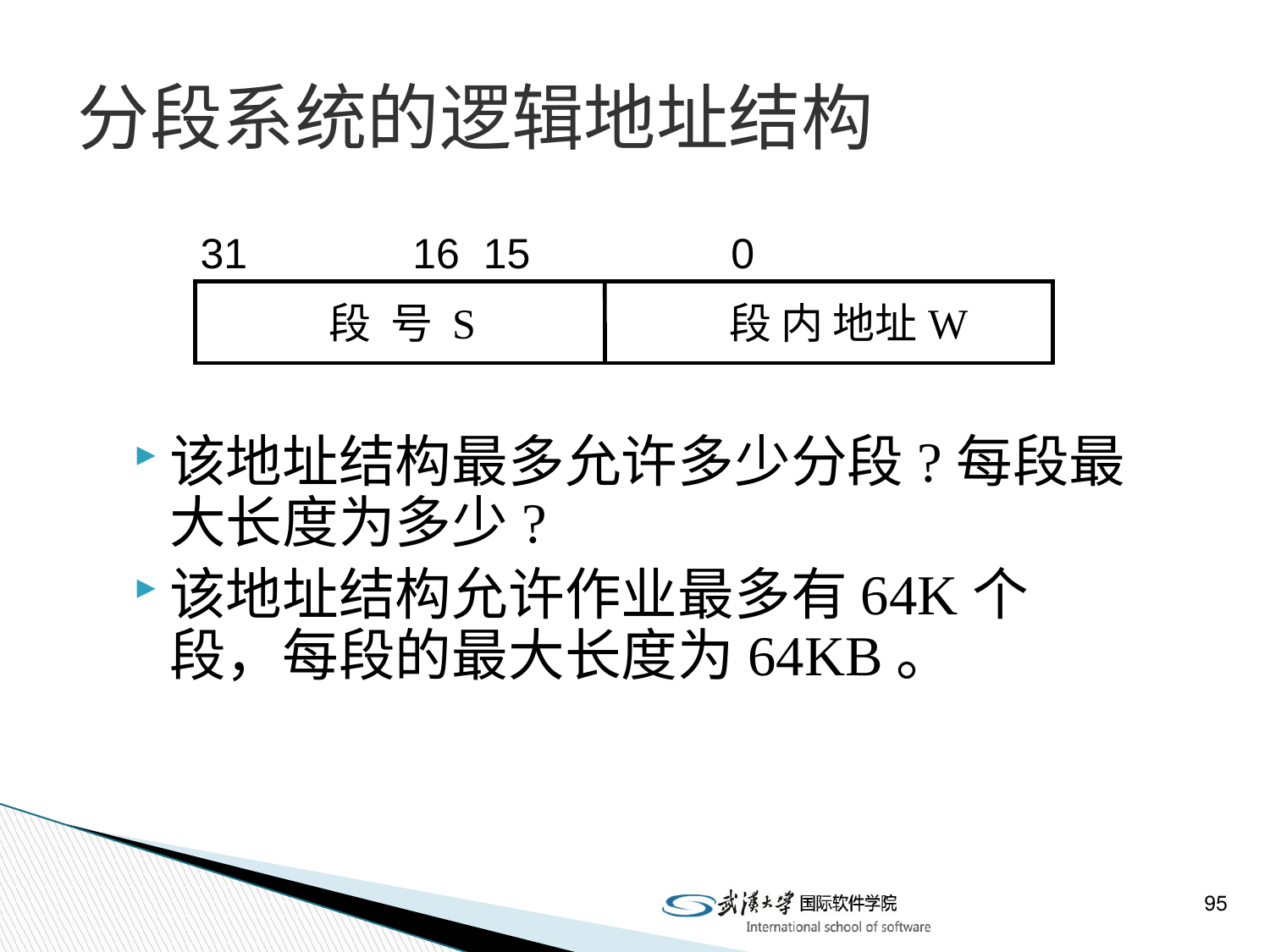

# 分段系统的逻辑地址结构
31              16  15                 0
             段  号 S                       段 内 地址W

该地址结构最多允许多少分段?每段最大长度为多少?
该地址结构允许作业最多有64K个段，每段的最大长度为64KB。